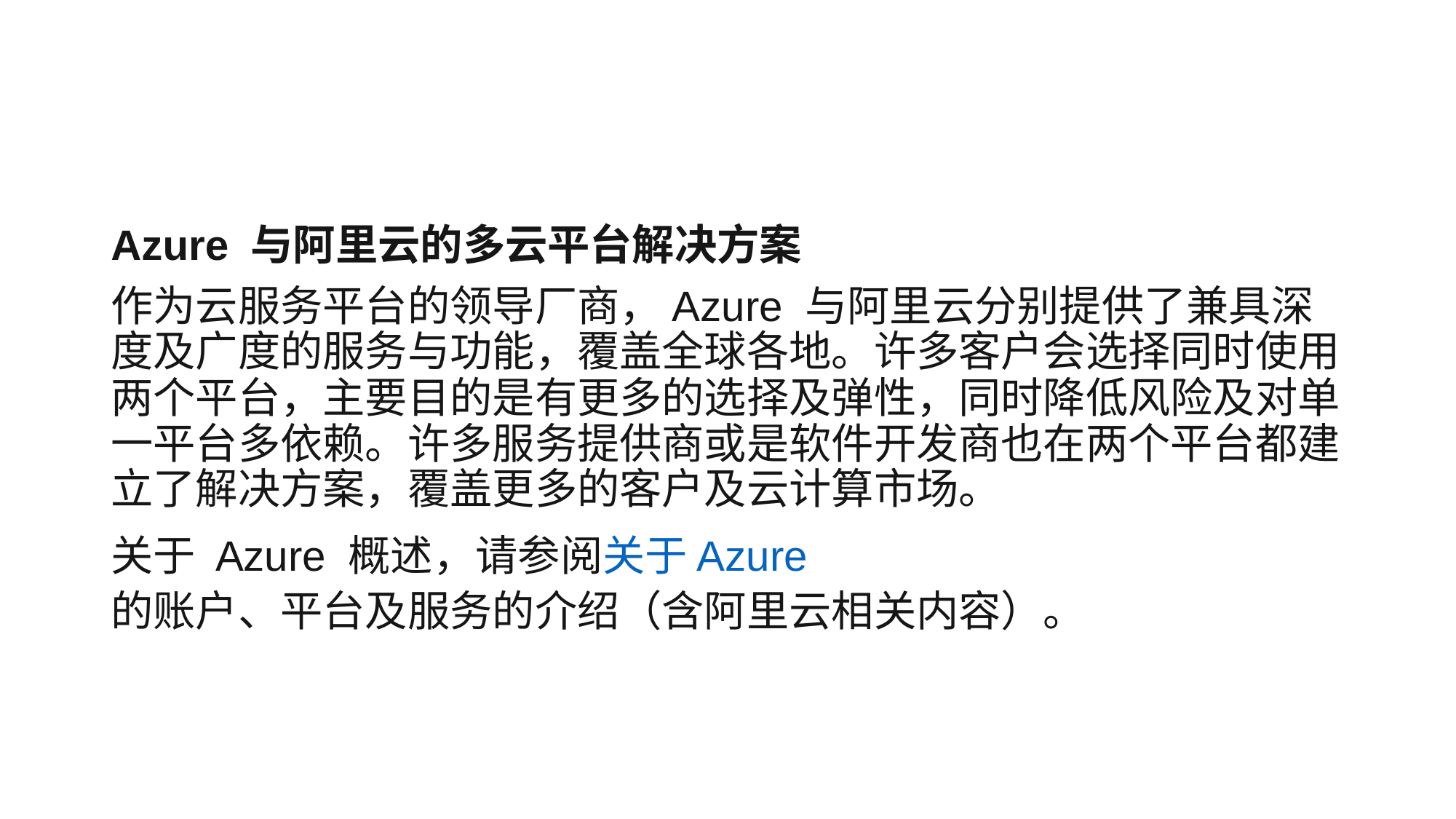

#
Azure 与阿里云的多云平台解决方案
作为云服务平台的领导厂商，Azure 与阿里云分别提供了兼具深度及广度的服务与功能，覆盖全球各地。许多客户会选择同时使用两个平台，主要目的是有更多的选择及弹性，同时降低风险及对单一平台多依赖。许多服务提供商或是软件开发商也在两个平台都建立了解决方案，覆盖更多的客户及云计算市场。
关于 Azure 概述，请参阅关于 Azure 的账户、平台及服务的介绍（含阿里云相关内容）。